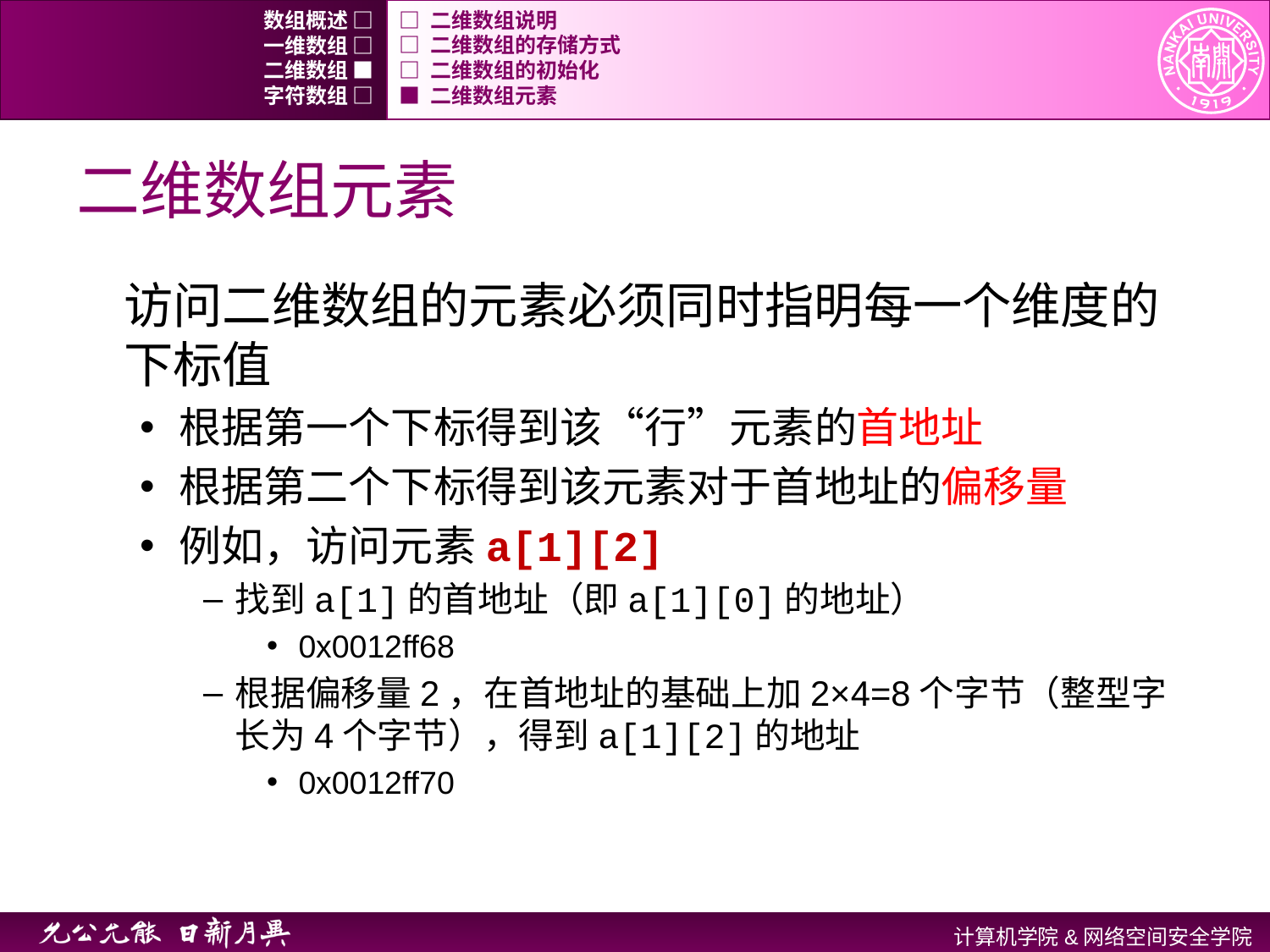

数组概述 □
□ 二维数组说明
一维数组 □
□ 二维数组的存储方式
二维数组 ■
□ 二维数组的初始化
字符数组 □
■ 二维数组元素
# 二维数组元素
访问二维数组的元素必须同时指明每一个维度的下标值
根据第一个下标得到该“行”元素的首地址
根据第二个下标得到该元素对于首地址的偏移量
例如，访问元素a[1][2]
找到a[1]的首地址（即a[1][0]的地址）
0x0012ff68
根据偏移量2，在首地址的基础上加2×4=8个字节（整型字长为4个字节），得到a[1][2]的地址
0x0012ff70